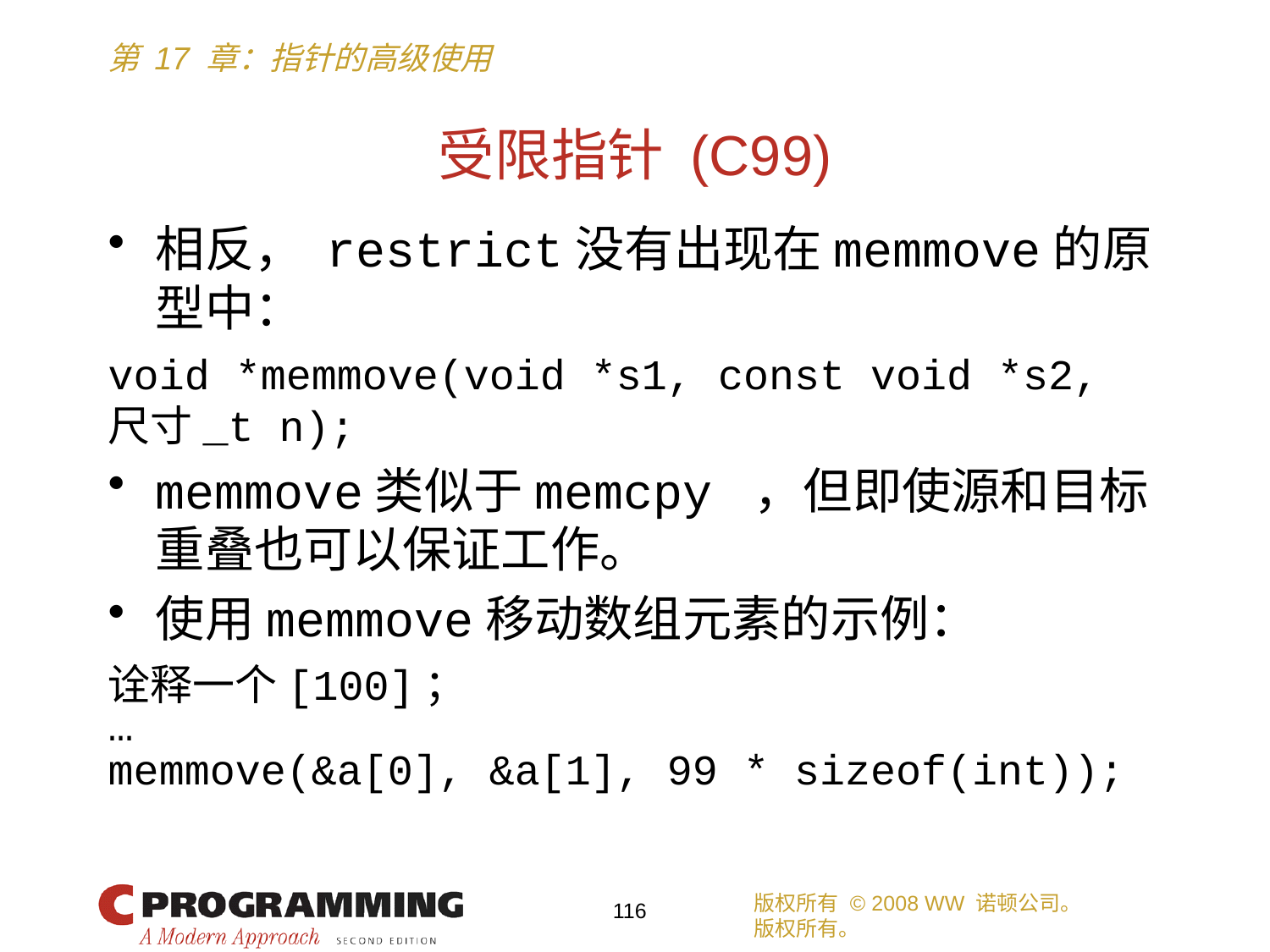

# 受限指针 (C99)
相反， restrict没有出现在memmove的原型中：
void *memmove(void *s1, const void *s2,
尺寸_t n);
memmove类似于memcpy ，但即使源和目标重叠也可以保证工作。
使用memmove移动数组元素的示例：
诠释一个[100]；
…
memmove(&a[0], &a[1], 99 * sizeof(int));
版权所有 © 2008 WW 诺顿公司。
版权所有。
116